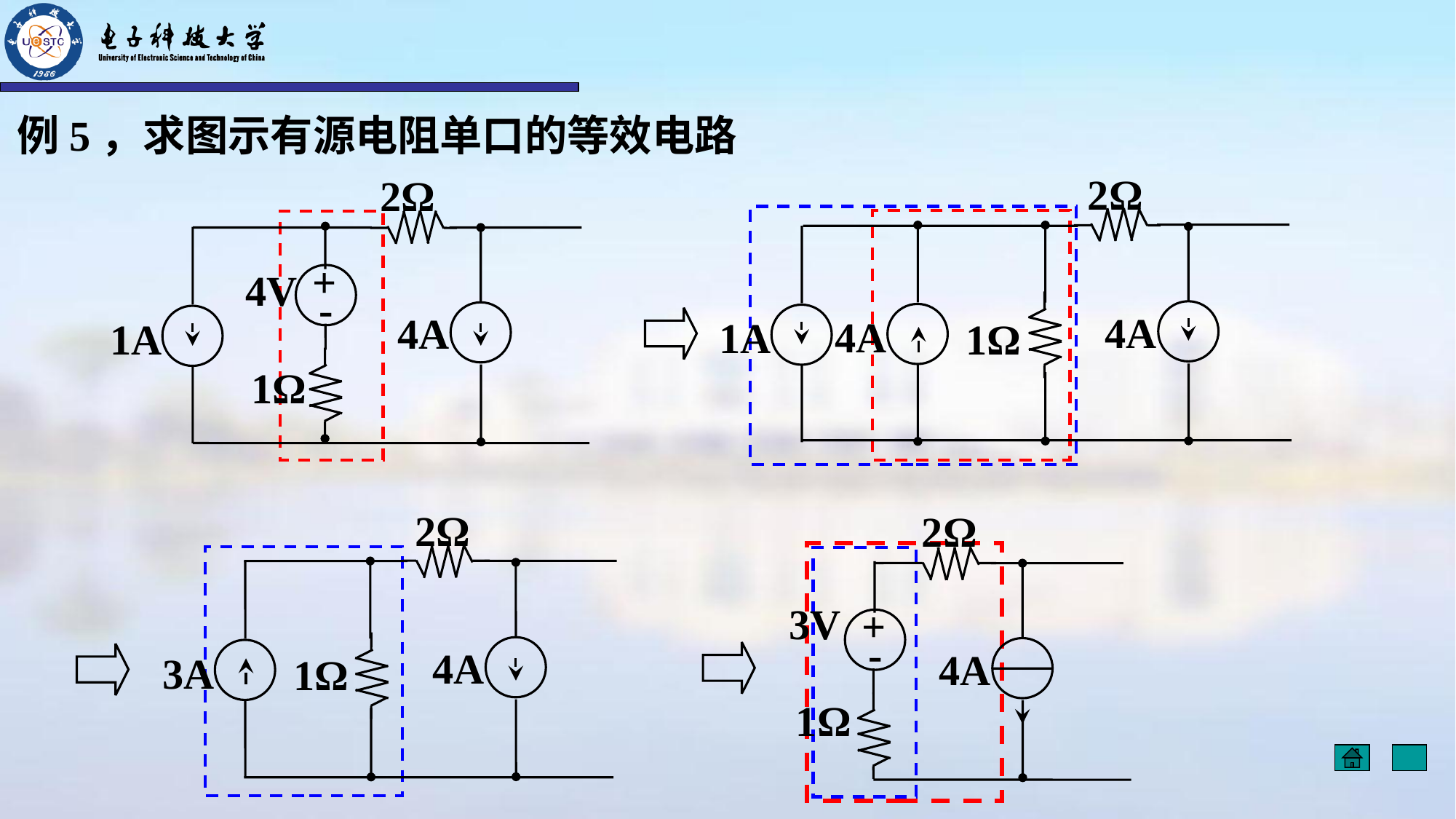

例5，求图示有源电阻单口的等效电路
2Ω

4A
4A
1A
1Ω

2Ω

4V

4A
1A

1Ω

+

-

2Ω

4A
3A
1Ω

2Ω

3V

4A

1Ω

+

-